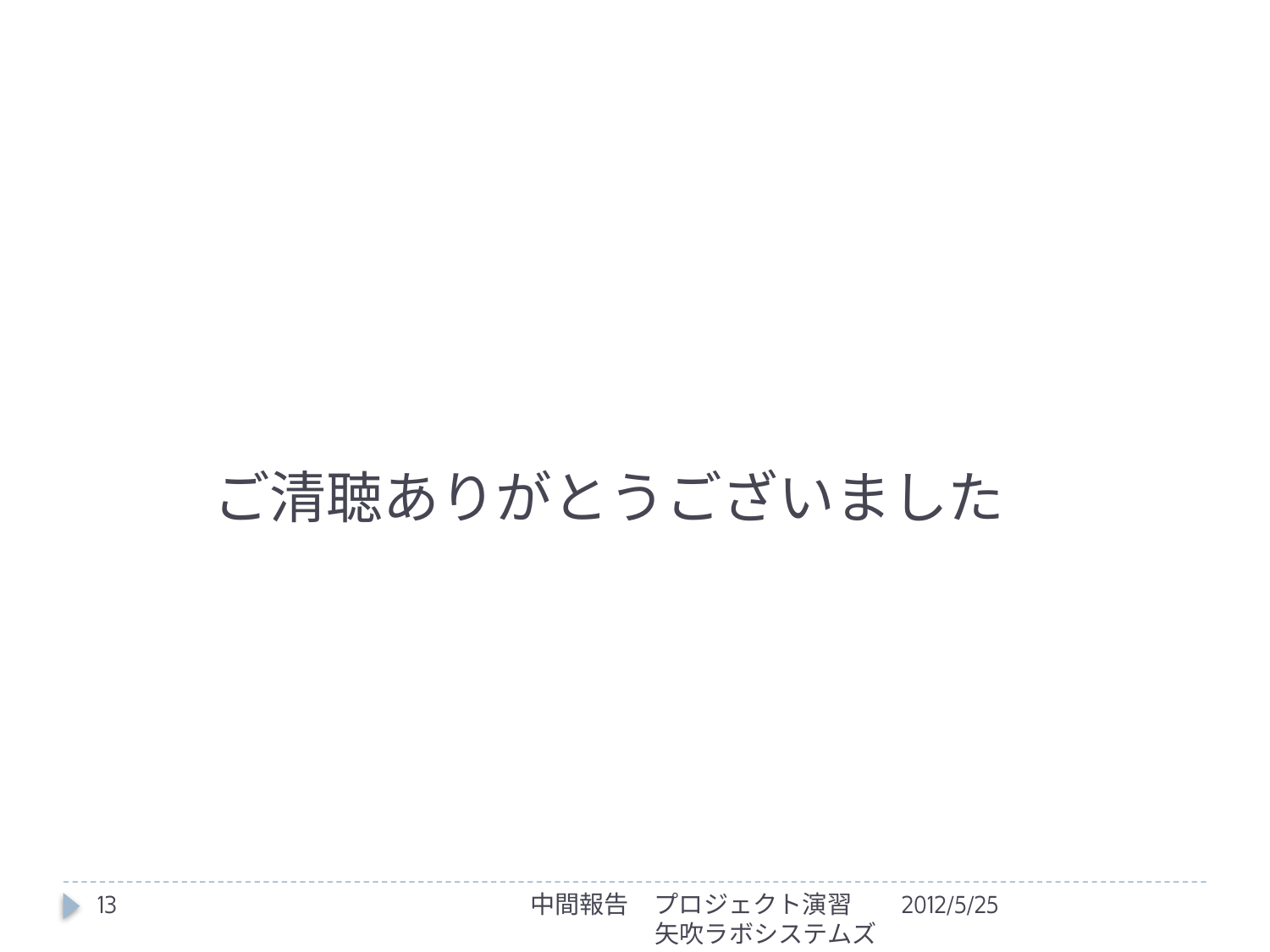

ご清聴ありがとうございました
13
中間報告　プロジェクト演習
矢吹ラボシステムズ
2012/5/25